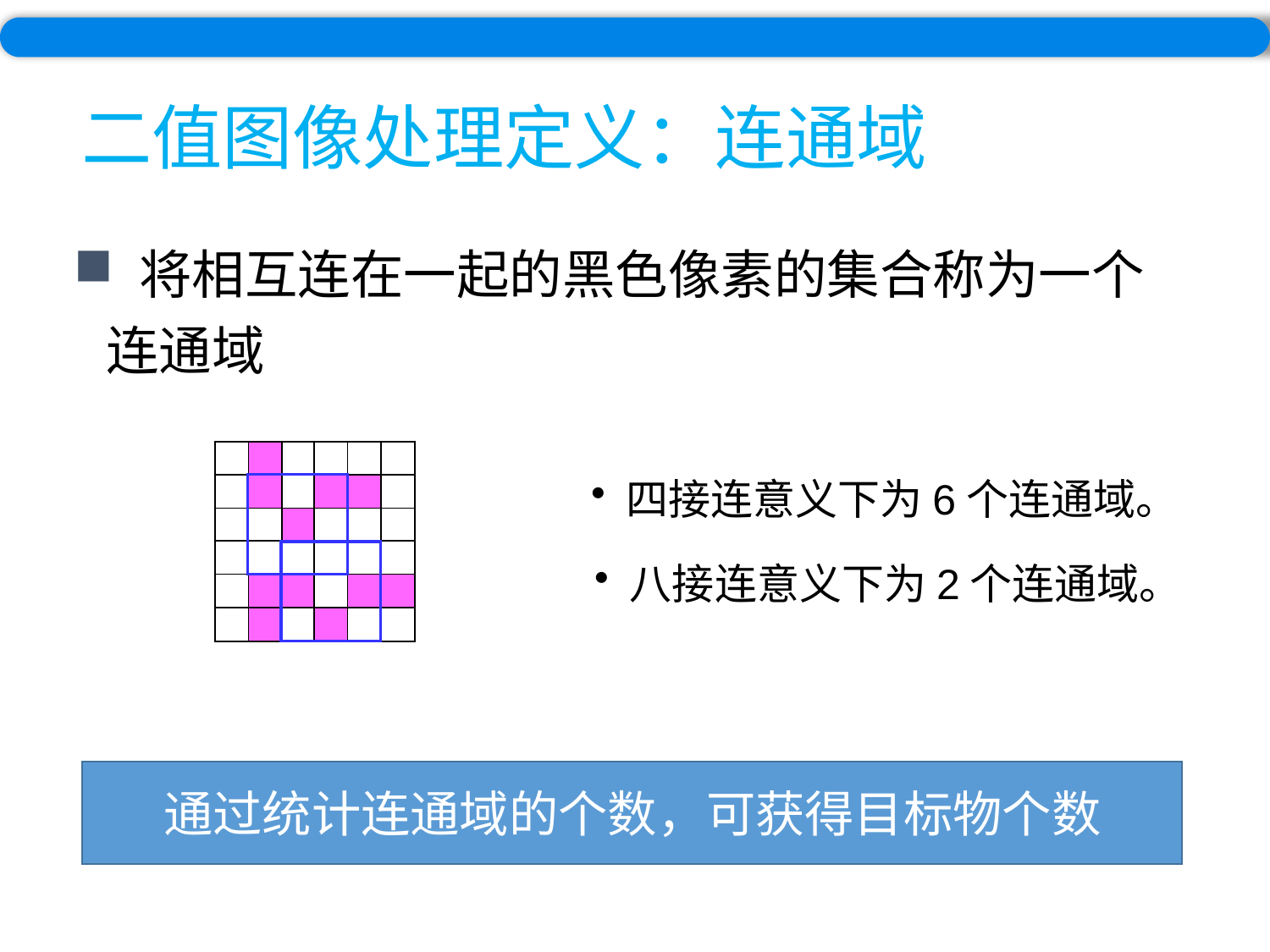

# 二值图像处理定义：连通域
 将相互连在一起的黑色像素的集合称为一个连通域

 四接连意义下为6个连通域。

 八接连意义下为2个连通域。
通过统计连通域的个数，可获得目标物个数